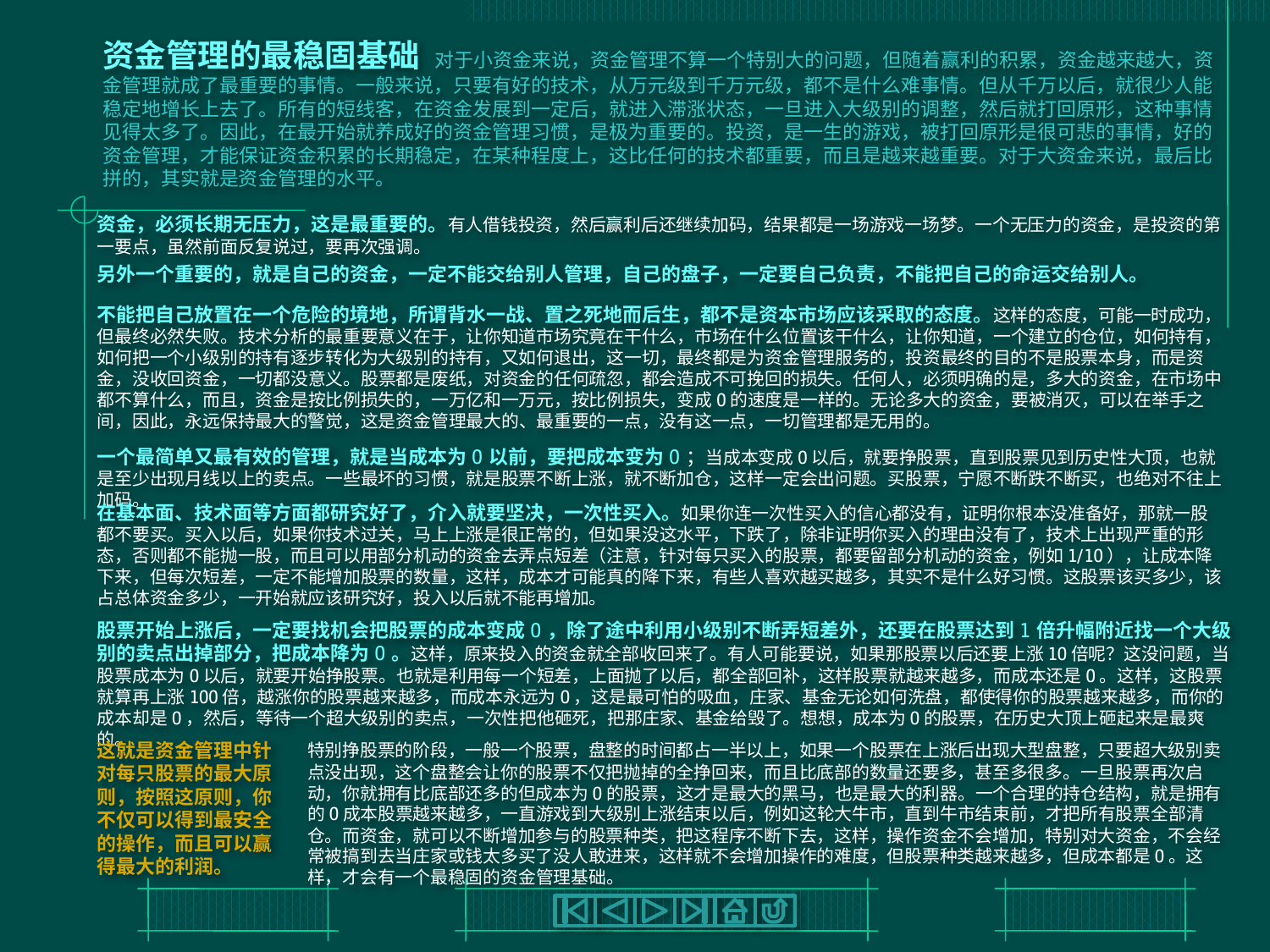

# 资金管理的最稳固基础  对于小资金来说，资金管理不算一个特别大的问题，但随着赢利的积累，资金越来越大，资金管理就成了最重要的事情。一般来说，只要有好的技术，从万元级到千万元级，都不是什么难事情。但从千万以后，就很少人能稳定地增长上去了。所有的短线客，在资金发展到一定后，就进入滞涨状态，一旦进入大级别的调整，然后就打回原形，这种事情见得太多了。因此，在最开始就养成好的资金管理习惯，是极为重要的。投资，是一生的游戏，被打回原形是很可悲的事情，好的资金管理，才能保证资金积累的长期稳定，在某种程度上，这比任何的技术都重要，而且是越来越重要。对于大资金来说，最后比拼的，其实就是资金管理的水平。
资金，必须长期无压力，这是最重要的。有人借钱投资，然后赢利后还继续加码，结果都是一场游戏一场梦。一个无压力的资金，是投资的第一要点，虽然前面反复说过，要再次强调。
另外一个重要的，就是自己的资金，一定不能交给别人管理，自己的盘子，一定要自己负责，不能把自己的命运交给别人。
不能把自己放置在一个危险的境地，所谓背水一战、置之死地而后生，都不是资本市场应该采取的态度。这样的态度，可能一时成功，但最终必然失败。技术分析的最重要意义在于，让你知道市场究竟在干什么，市场在什么位置该干什么，让你知道，一个建立的仓位，如何持有，如何把一个小级别的持有逐步转化为大级别的持有，又如何退出，这一切，最终都是为资金管理服务的，投资最终的目的不是股票本身，而是资金，没收回资金，一切都没意义。股票都是废纸，对资金的任何疏忽，都会造成不可挽回的损失。任何人，必须明确的是，多大的资金，在市场中都不算什么，而且，资金是按比例损失的，一万亿和一万元，按比例损失，变成0的速度是一样的。无论多大的资金，要被消灭，可以在举手之间，因此，永远保持最大的警觉，这是资金管理最大的、最重要的一点，没有这一点，一切管理都是无用的。
一个最简单又最有效的管理，就是当成本为0以前，要把成本变为0；当成本变成0以后，就要挣股票，直到股票见到历史性大顶，也就是至少出现月线以上的卖点。一些最坏的习惯，就是股票不断上涨，就不断加仓，这样一定会出问题。买股票，宁愿不断跌不断买，也绝对不往上加码。
在基本面、技术面等方面都研究好了，介入就要坚决，一次性买入。如果你连一次性买入的信心都没有，证明你根本没准备好，那就一股都不要买。买入以后，如果你技术过关，马上上涨是很正常的，但如果没这水平，下跌了，除非证明你买入的理由没有了，技术上出现严重的形态，否则都不能抛一股，而且可以用部分机动的资金去弄点短差（注意，针对每只买入的股票，都要留部分机动的资金，例如1/10），让成本降下来，但每次短差，一定不能增加股票的数量，这样，成本才可能真的降下来，有些人喜欢越买越多，其实不是什么好习惯。这股票该买多少，该占总体资金多少，一开始就应该研究好，投入以后就不能再增加。
股票开始上涨后，一定要找机会把股票的成本变成0，除了途中利用小级别不断弄短差外，还要在股票达到1倍升幅附近找一个大级别的卖点出掉部分，把成本降为0。这样，原来投入的资金就全部收回来了。有人可能要说，如果那股票以后还要上涨10倍呢？这没问题，当股票成本为0以后，就要开始挣股票。也就是利用每一个短差，上面抛了以后，都全部回补，这样股票就越来越多，而成本还是0。这样，这股票就算再上涨100倍，越涨你的股票越来越多，而成本永远为0，这是最可怕的吸血，庄家、基金无论如何洗盘，都使得你的股票越来越多，而你的成本却是0，然后，等待一个超大级别的卖点，一次性把他砸死，把那庄家、基金给毁了。想想，成本为0的股票，在历史大顶上砸起来是最爽的。
这就是资金管理中针对每只股票的最大原则，按照这原则，你不仅可以得到最安全的操作，而且可以赢得最大的利润。
特别挣股票的阶段，一般一个股票，盘整的时间都占一半以上，如果一个股票在上涨后出现大型盘整，只要超大级别卖点没出现，这个盘整会让你的股票不仅把抛掉的全挣回来，而且比底部的数量还要多，甚至多很多。一旦股票再次启动，你就拥有比底部还多的但成本为0的股票，这才是最大的黑马，也是最大的利器。一个合理的持仓结构，就是拥有的0成本股票越来越多，一直游戏到大级别上涨结束以后，例如这轮大牛市，直到牛市结束前，才把所有股票全部清仓。而资金，就可以不断增加参与的股票种类，把这程序不断下去，这样，操作资金不会增加，特别对大资金，不会经常被搞到去当庄家或钱太多买了没人敢进来，这样就不会增加操作的难度，但股票种类越来越多，但成本都是0。这样，才会有一个最稳固的资金管理基础。